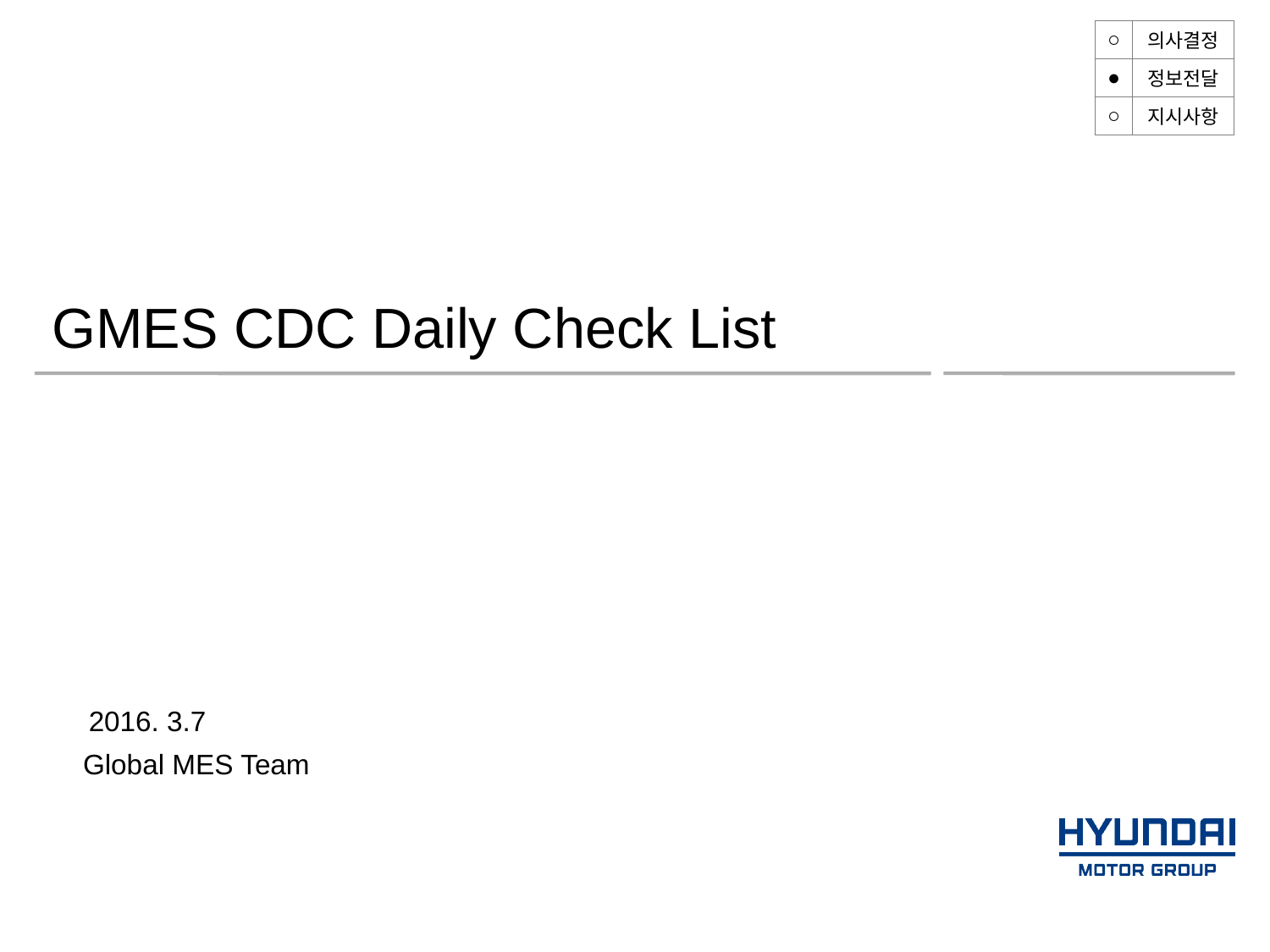

| ○ | 의사결정 |
| --- | --- |
| ● | 정보전달 |
| ○ | 지시사항 |
GMES CDC Daily Check List
2016. 3.7
Global MES Team